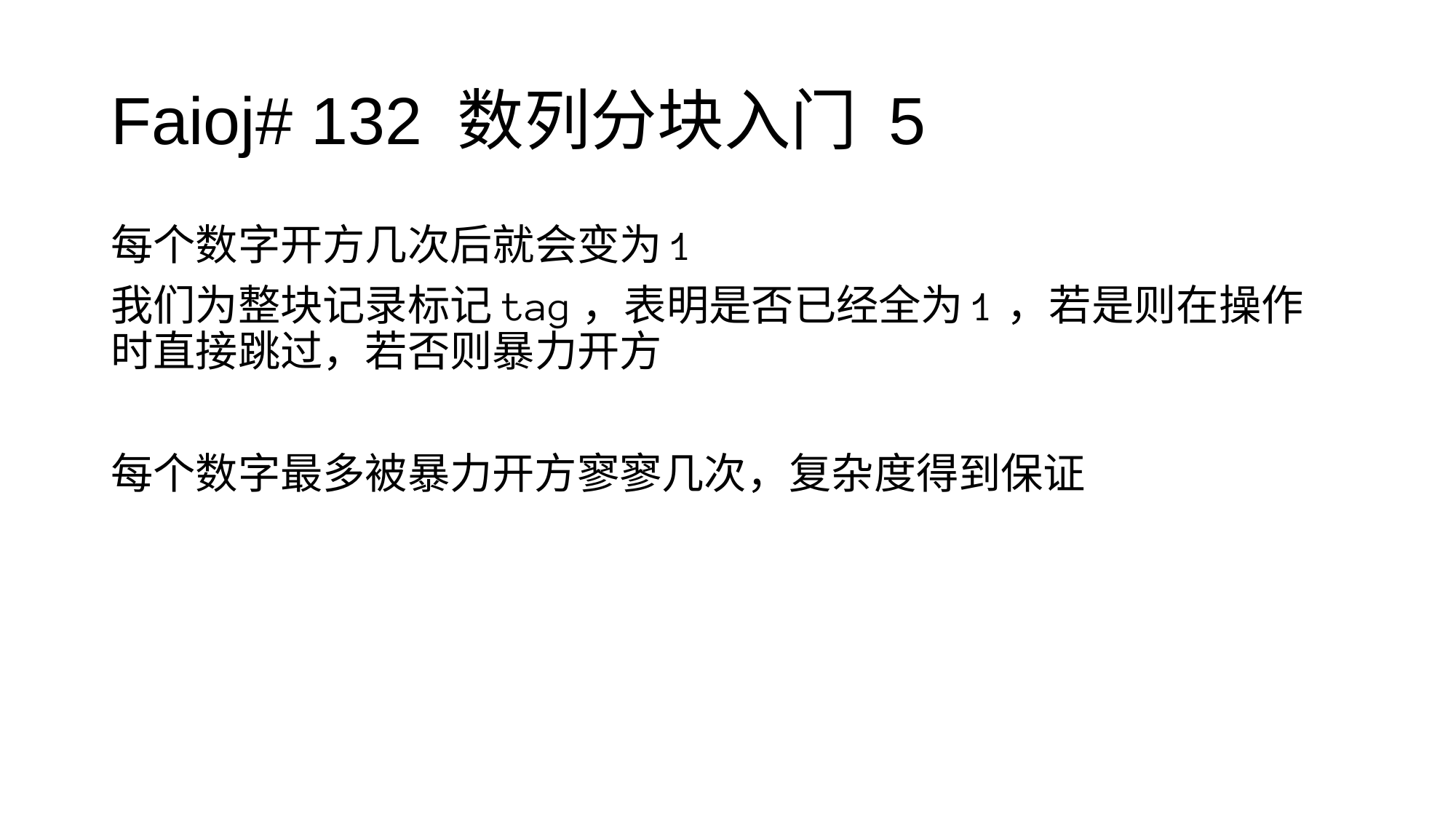

# Faioj# 132 数列分块入门 5
每个数字开方几次后就会变为1
我们为整块记录标记tag，表明是否已经全为1，若是则在操作时直接跳过，若否则暴力开方

每个数字最多被暴力开方寥寥几次，复杂度得到保证